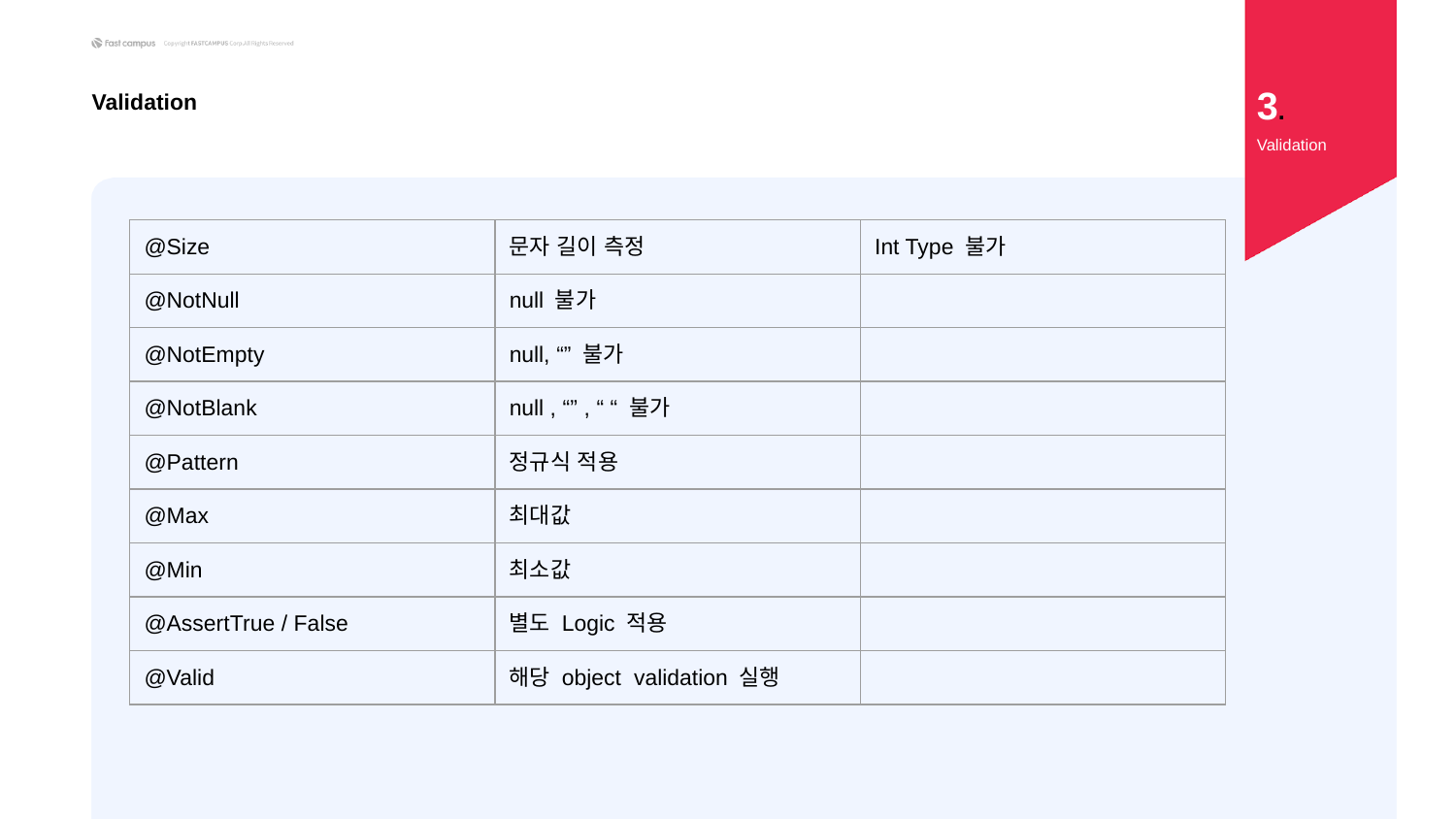

3.
Validation
Validation
| @Size | 문자 길이 측정 | Int Type 불가 |
| --- | --- | --- |
| @NotNull | null 불가 |  |
| @NotEmpty | null, “” 불가 |  |
| @NotBlank | null , “” , “ “ 불가 |  |
| @Pattern | 정규식 적용 |  |
| @Max | 최대값 |  |
| @Min | 최소값 |  |
| @AssertTrue / False | 별도 Logic 적용 |  |
| @Valid | 해당 object validation 실행 |  |